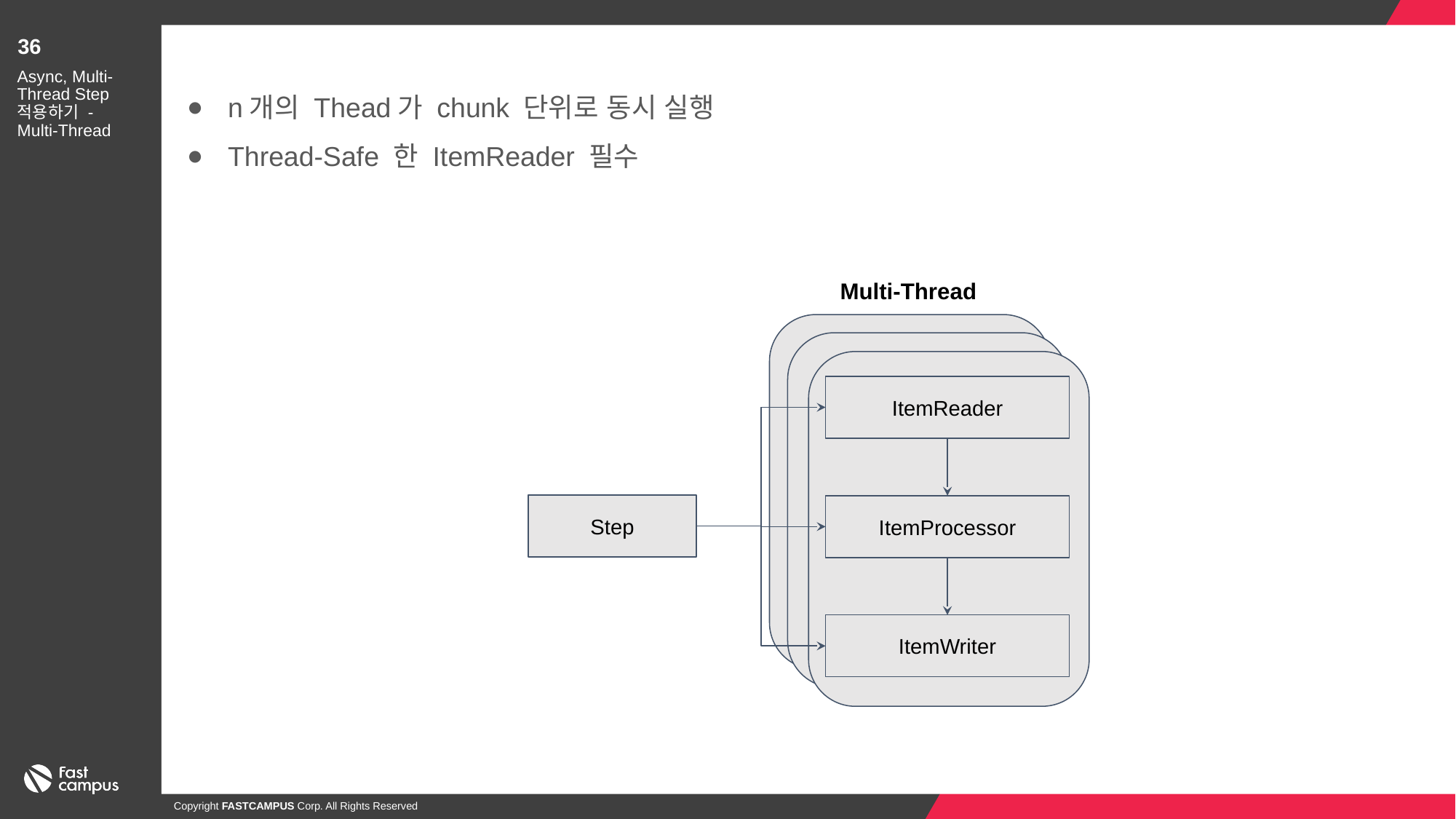

36
n개의 Thead가 chunk 단위로 동시 실행
Thread-Safe 한 ItemReader 필수
Async, Multi-Thread Step 적용하기 - Multi-Thread
Multi-Thread

ItemReader
Step
ItemProcessor
ItemWriter